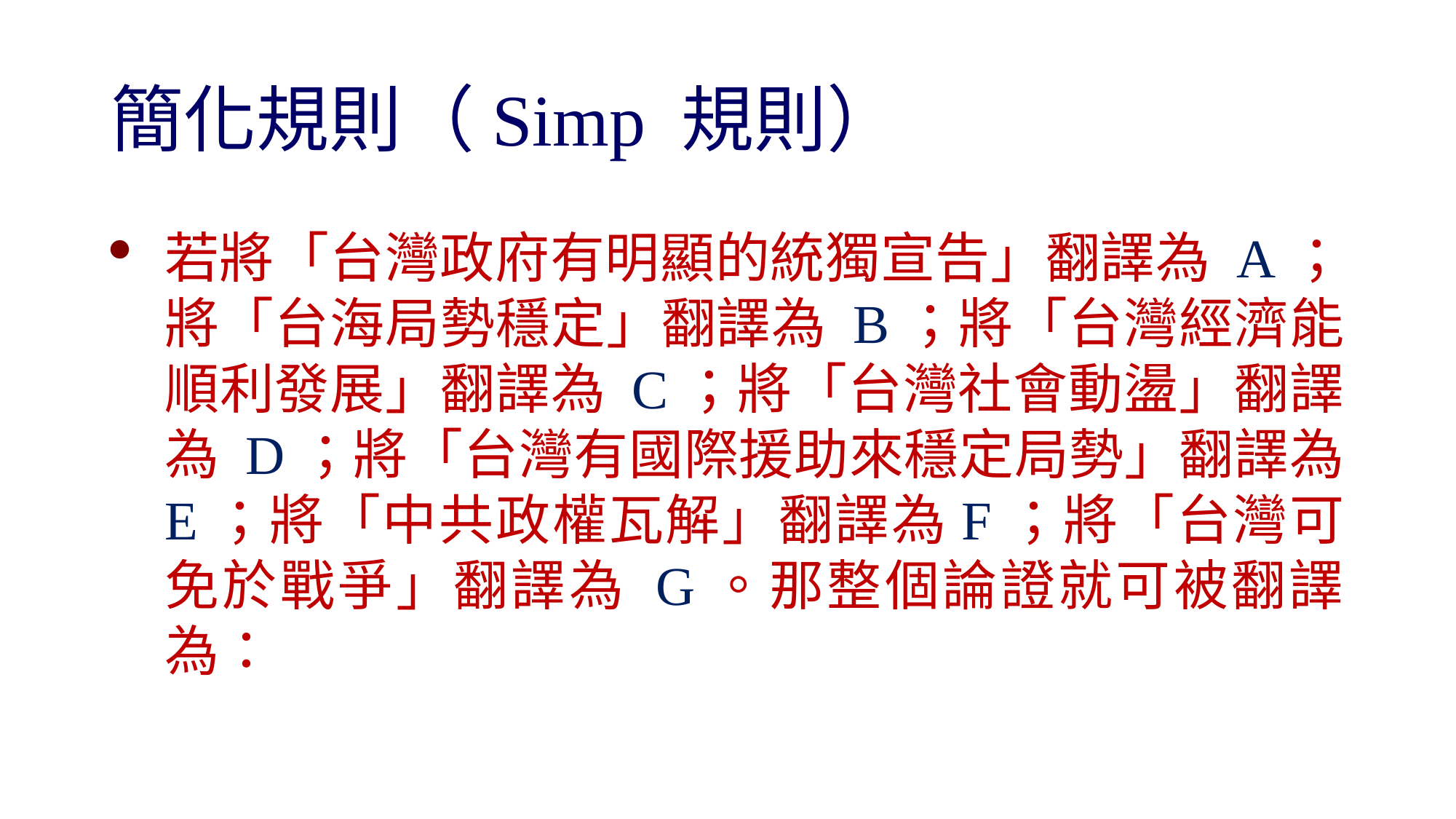

# 簡化規則（Simp 規則）
若將「台灣政府有明顯的統獨宣告」翻譯為 A；將「台海局勢穩定」翻譯為 B；將「台灣經濟能順利發展」翻譯為 C；將「台灣社會動盪」翻譯為 D；將「台灣有國際援助來穩定局勢」翻譯為 E；將「中共政權瓦解」翻譯為F；將「台灣可免於戰爭」翻譯為 G。那整個論證就可被翻譯為：